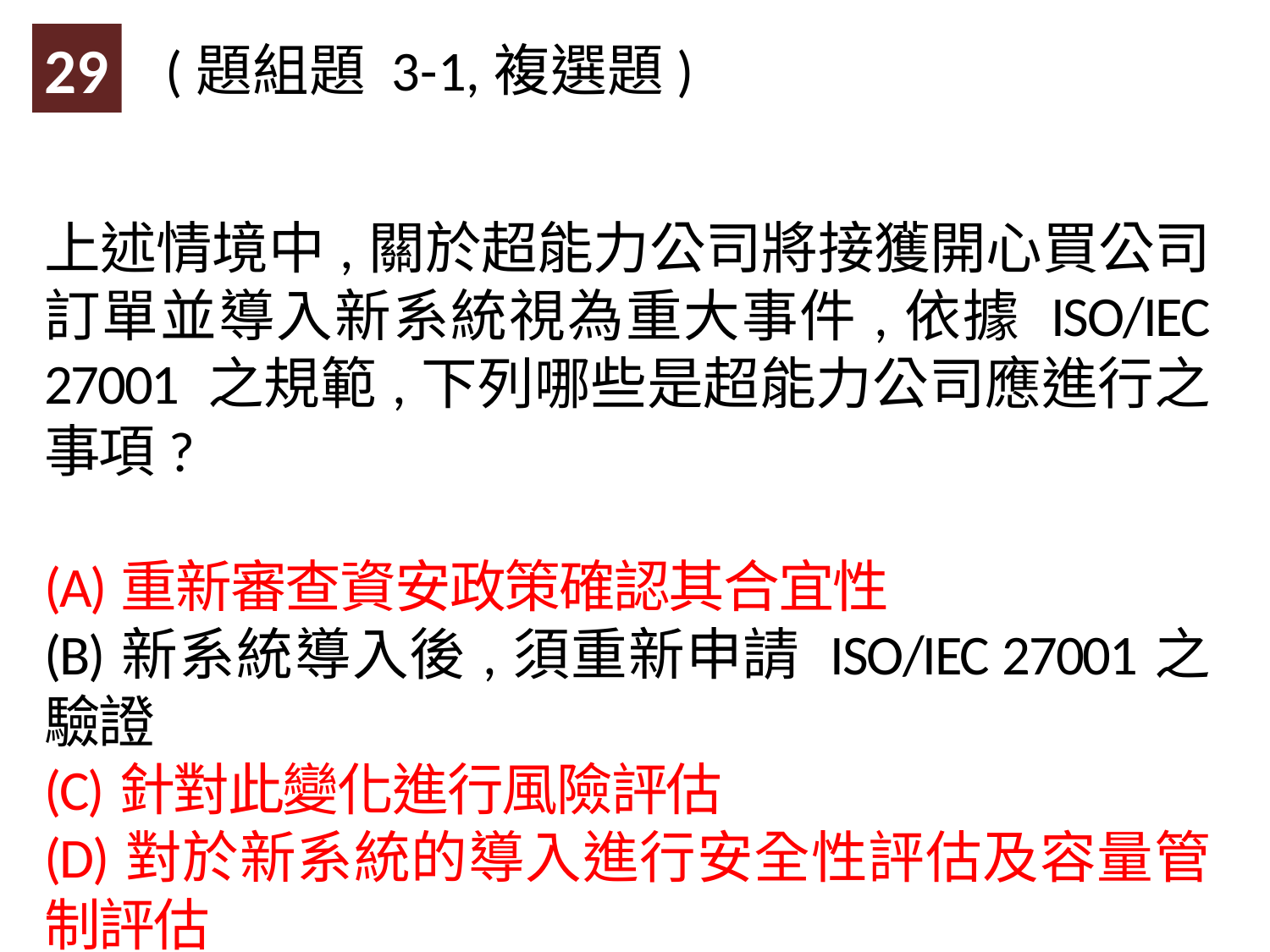

29
(題組題 3-1,複選題)
上述情境中,關於超能力公司將接獲開心買公司訂單並導入新系統視為重大事件,依據 ISO/IEC 27001 之規範,下列哪些是超能力公司應進行之事項?

(A)重新審查資安政策確認其合宜性
(B)新系統導入後,須重新申請 ISO/IEC 27001之驗證
(C)針對此變化進行風險評估
(D)對於新系統的導入進行安全性評估及容量管制評估